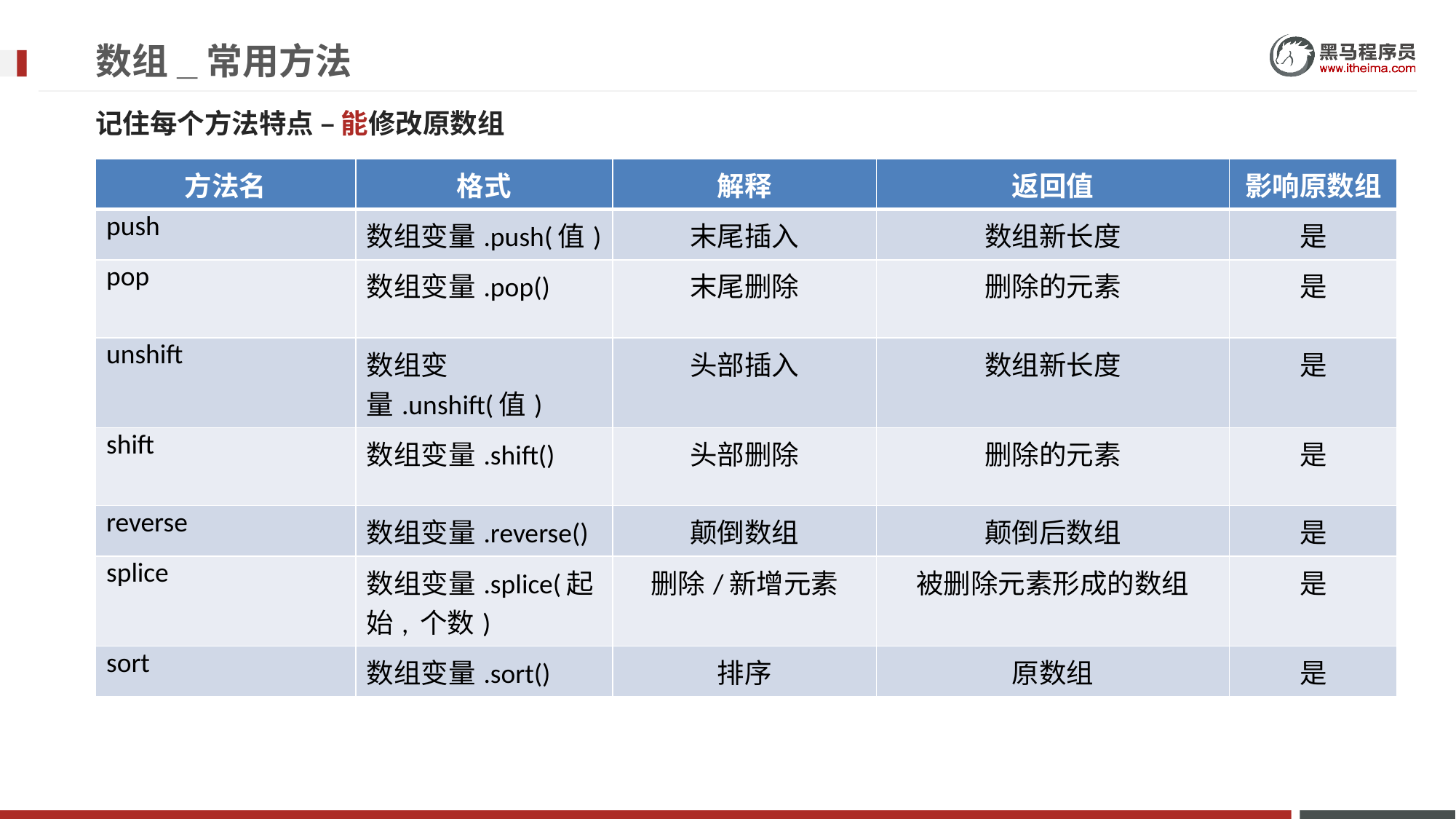

# 数组_常用方法
记住每个方法特点 – 能修改原数组
| 方法名 | 格式 | 解释 | 返回值 | 影响原数组 |
| --- | --- | --- | --- | --- |
| push | 数组变量.push(值) | 末尾插入 | 数组新长度 | 是 |
| pop | 数组变量.pop() | 末尾删除 | 删除的元素 | 是 |
| unshift | 数组变量.unshift(值) | 头部插入 | 数组新长度 | 是 |
| shift | 数组变量.shift() | 头部删除 | 删除的元素 | 是 |
| reverse | 数组变量.reverse() | 颠倒数组 | 颠倒后数组 | 是 |
| splice | 数组变量.splice(起始, 个数) | 删除/新增元素 | 被删除元素形成的数组 | 是 |
| sort | 数组变量.sort() | 排序 | 原数组 | 是 |